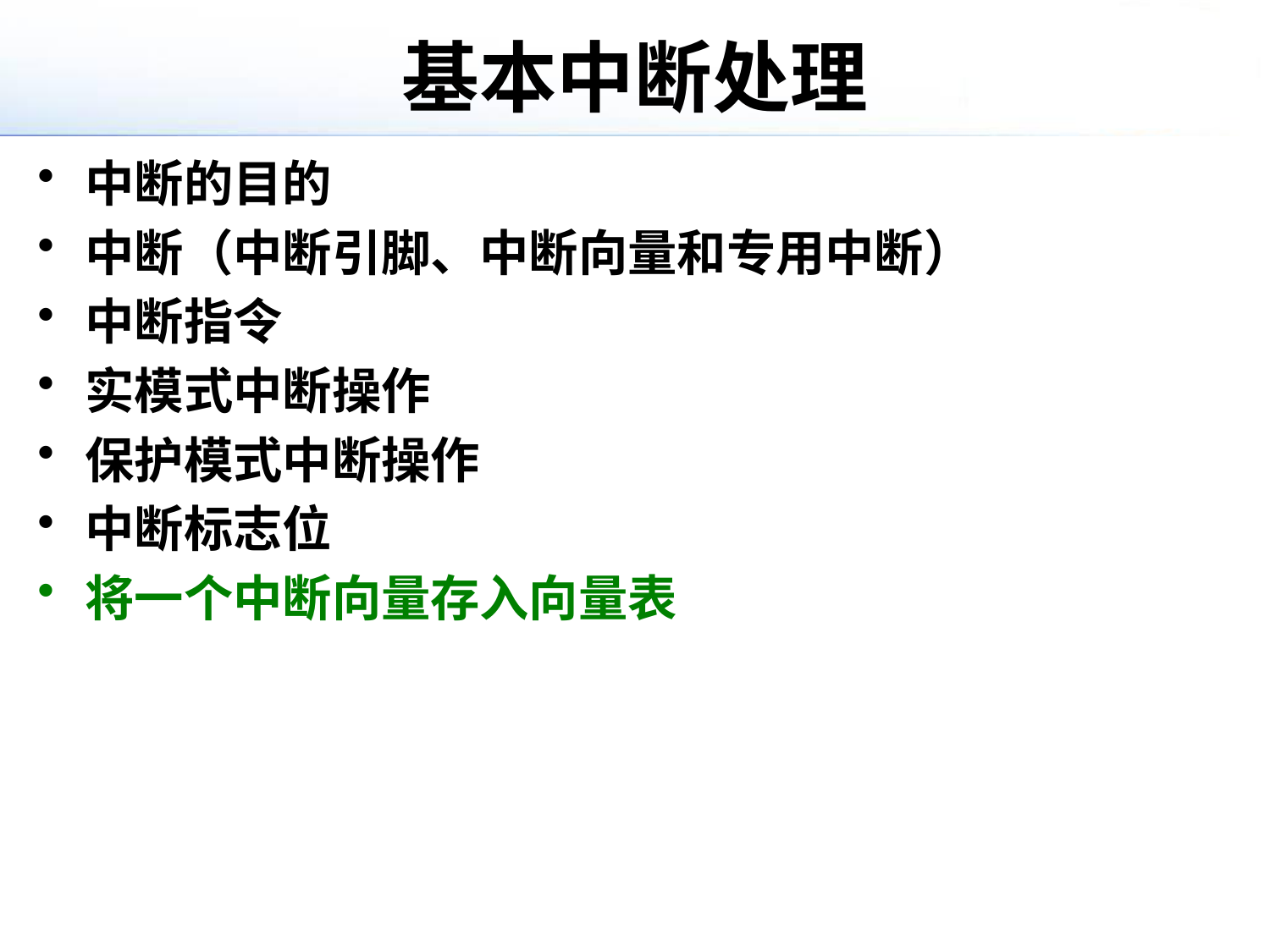

# 基本中断处理
中断的目的
中断（中断引脚、中断向量和专用中断）
中断指令
实模式中断操作
保护模式中断操作
中断标志位
将一个中断向量存入向量表